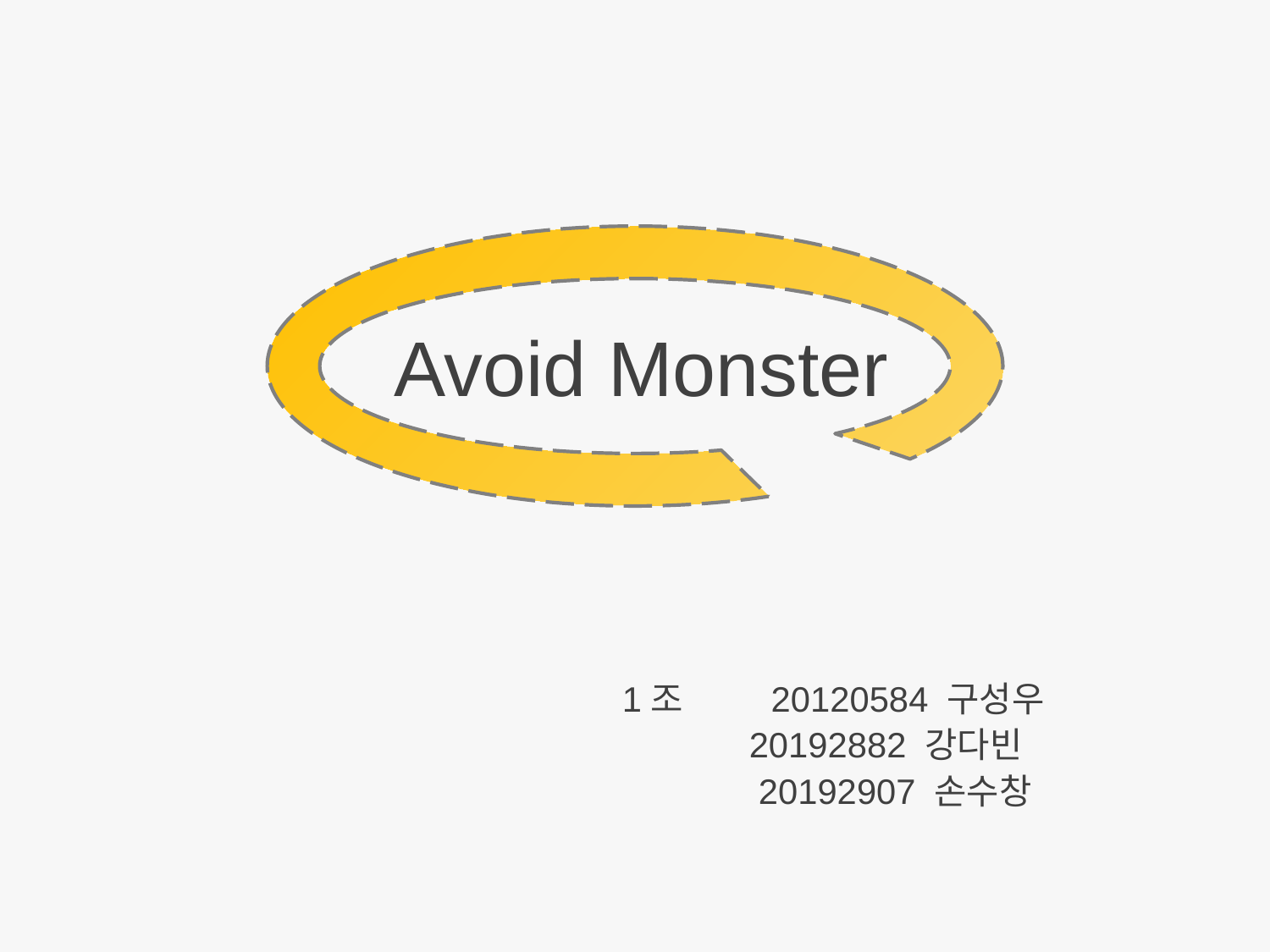

Avoid Monster
1조        20120584 구성우
	20192882 강다빈
              20192907 손수창